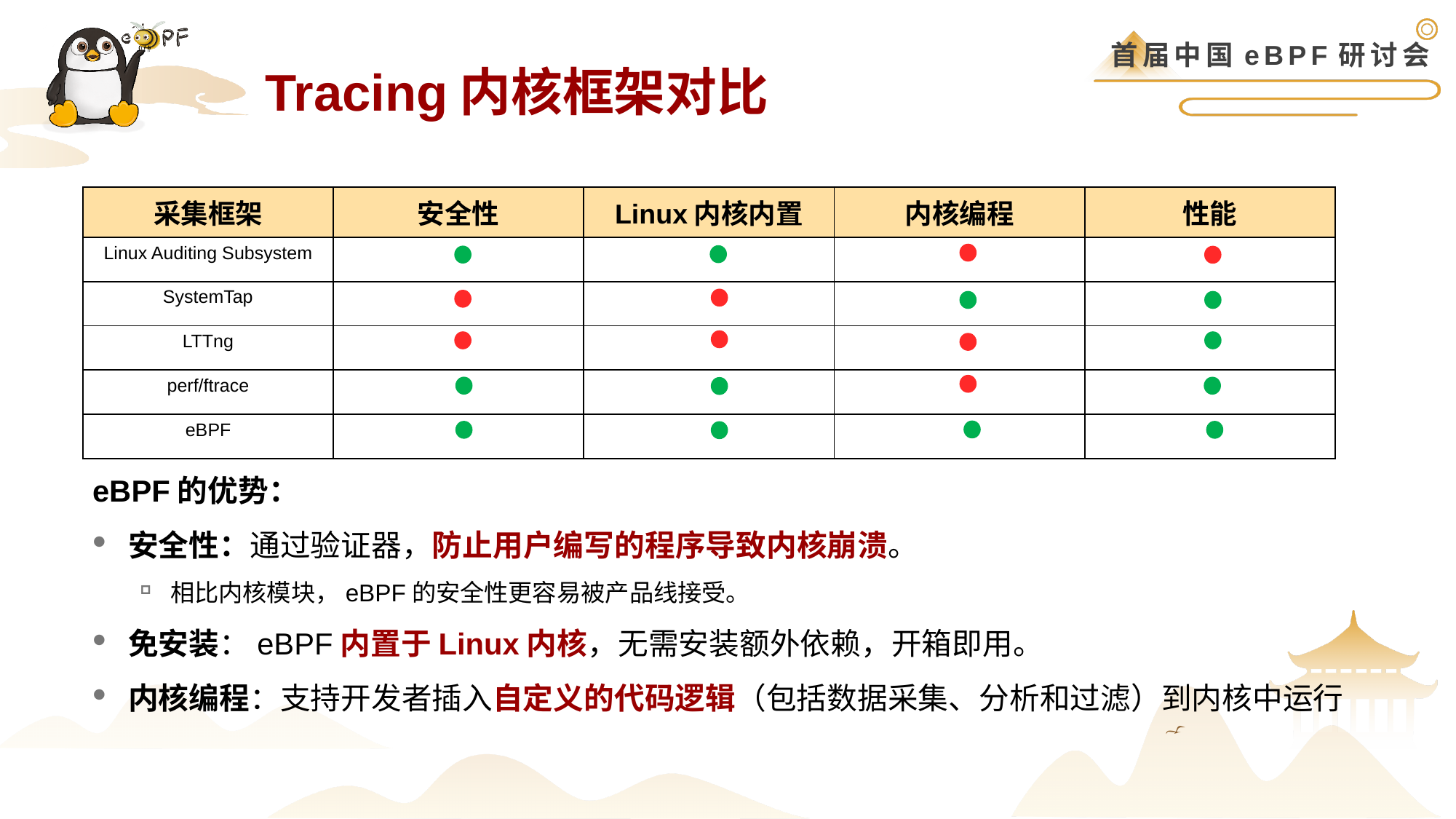

Tracing内核框架对比
| 采集框架 | 安全性 | Linux内核内置 | 内核编程 | 性能 |
| --- | --- | --- | --- | --- |
| Linux Auditing Subsystem |  |  |  |  |
| SystemTap |  |  |  |  |
| LTTng |  |  |  |  |
| perf/ftrace |  |  |  |  |
| eBPF |  |  |  |  |

eBPF的优势：
安全性：通过验证器，防止用户编写的程序导致内核崩溃。
相比内核模块，eBPF的安全性更容易被产品线接受。
免安装：eBPF内置于Linux内核，无需安装额外依赖，开箱即用。
内核编程：支持开发者插入自定义的代码逻辑（包括数据采集、分析和过滤）到内核中运行